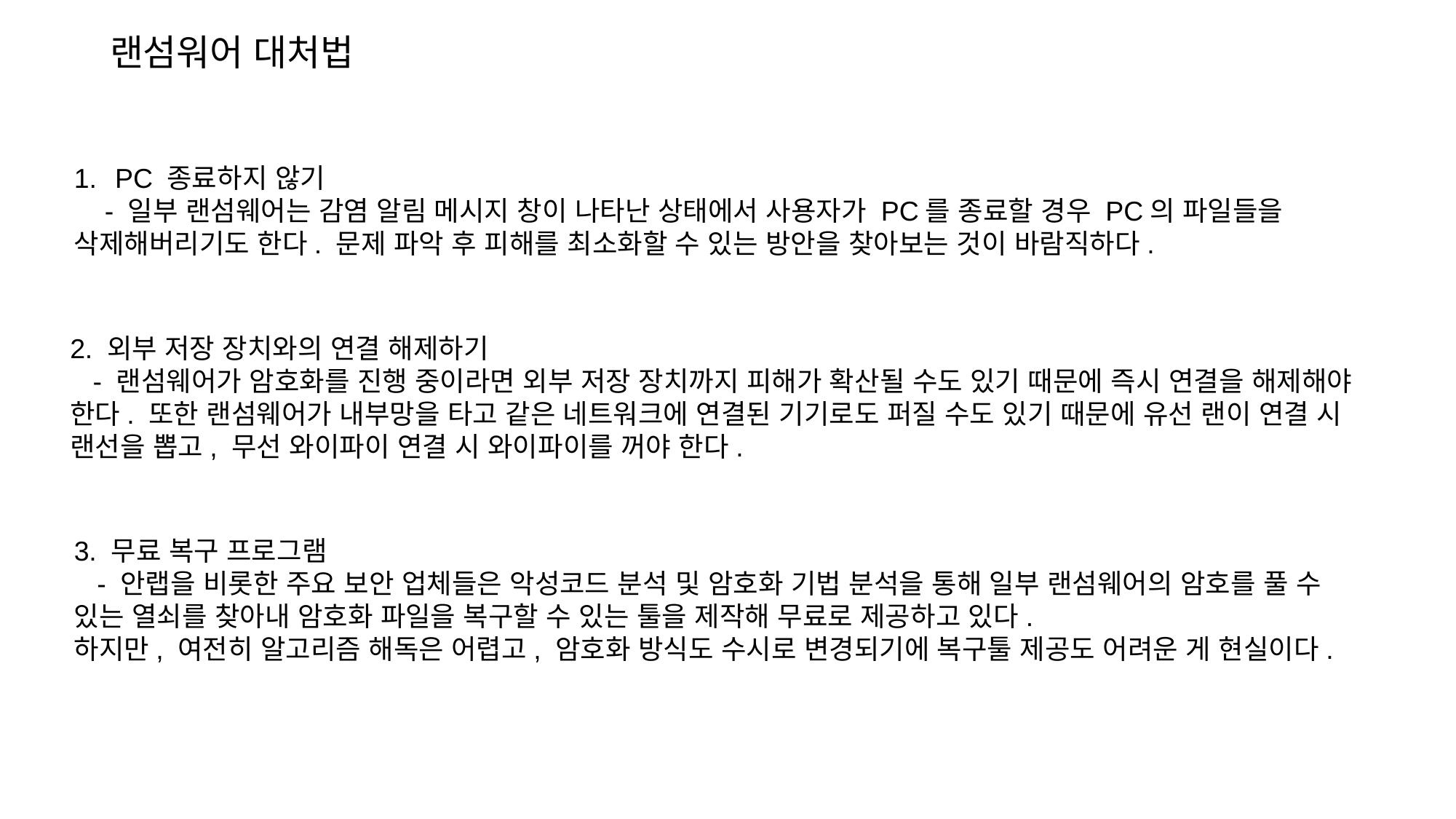

랜섬워어 대처법
PC 종료하지 않기
    - 일부 랜섬웨어는 감염 알림 메시지 창이 나타난 상태에서 사용자가 PC를 종료할 경우 PC의 파일들을 삭제해버리기도 한다. 문제 파악 후 피해를 최소화할 수 있는 방안을 찾아보는 것이 바람직하다.
2. 외부 저장 장치와의 연결 해제하기
   - 랜섬웨어가 암호화를 진행 중이라면 외부 저장 장치까지 피해가 확산될 수도 있기 때문에 즉시 연결을 해제해야 한다. 또한 랜섬웨어가 내부망을 타고 같은 네트워크에 연결된 기기로도 퍼질 수도 있기 때문에 유선 랜이 연결 시 랜선을 뽑고, 무선 와이파이 연결 시 와이파이를 꺼야 한다.
3. 무료 복구 프로그램
   - 안랩을 비롯한 주요 보안 업체들은 악성코드 분석 및 암호화 기법 분석을 통해 일부 랜섬웨어의 암호를 풀 수 있는 열쇠를 찾아내 암호화 파일을 복구할 수 있는 툴을 제작해 무료로 제공하고 있다.
하지만, 여전히 알고리즘 해독은 어렵고, 암호화 방식도 수시로 변경되기에 복구툴 제공도 어려운 게 현실이다.